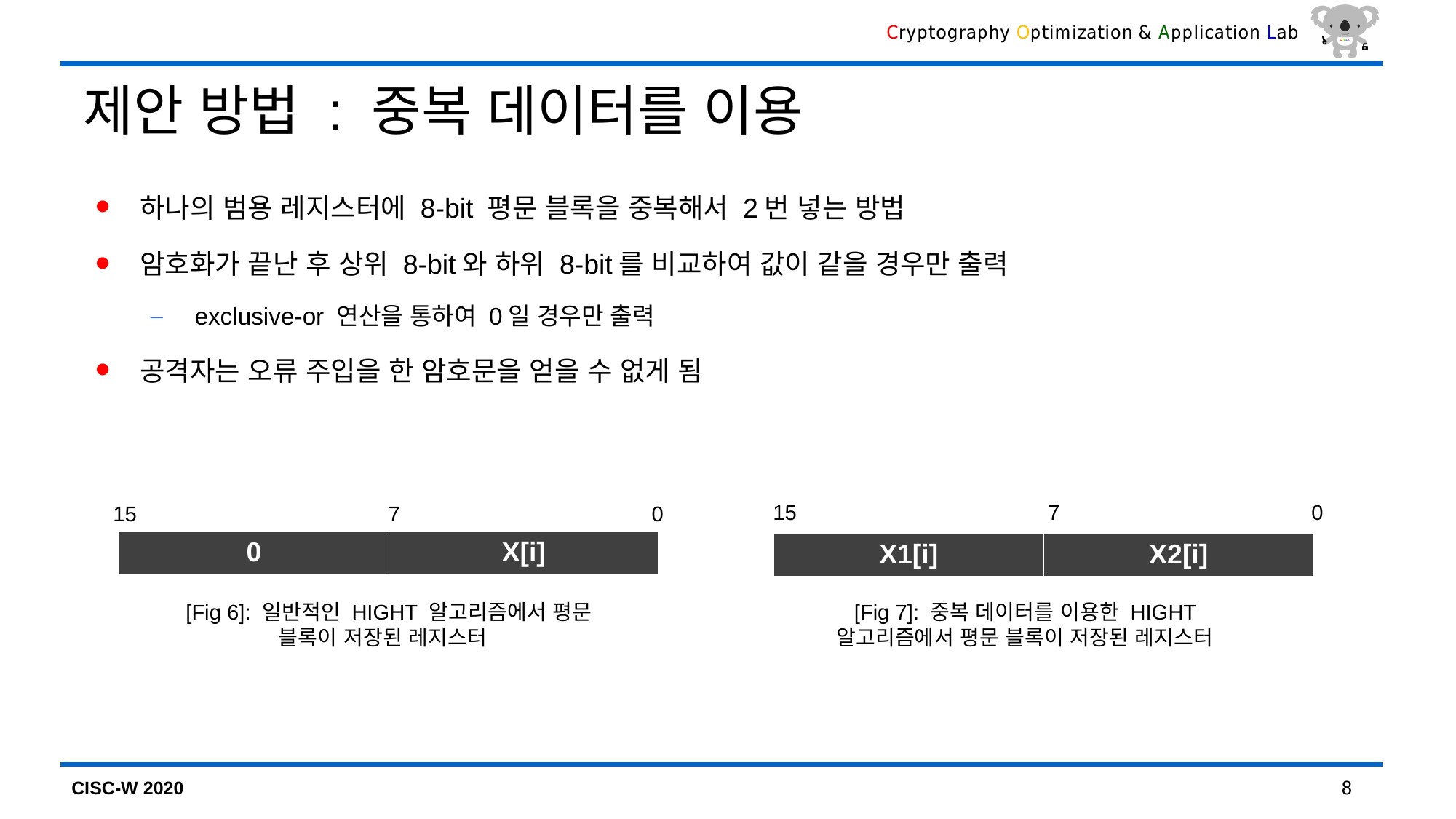

# 제안 방법 : 중복 데이터를 이용
하나의 범용 레지스터에 8-bit 평문 블록을 중복해서 2번 넣는 방법
암호화가 끝난 후 상위 8-bit와 하위 8-bit를 비교하여 값이 같을 경우만 출력
exclusive-or 연산을 통하여 0일 경우만 출력
공격자는 오류 주입을 한 암호문을 얻을 수 없게 됨

15                                          7                                          0
15                                          7                                          0
| 0 | X[i] |
| --- | --- |
| X1[i] | X2[i] |
| --- | --- |
[Fig 6]: 일반적인 HIGHT 알고리즘에서 평문 블록이 저장된 레지스터
[Fig 7]: 중복 데이터를 이용한 HIGHT 알고리즘에서 평문 블록이 저장된 레지스터